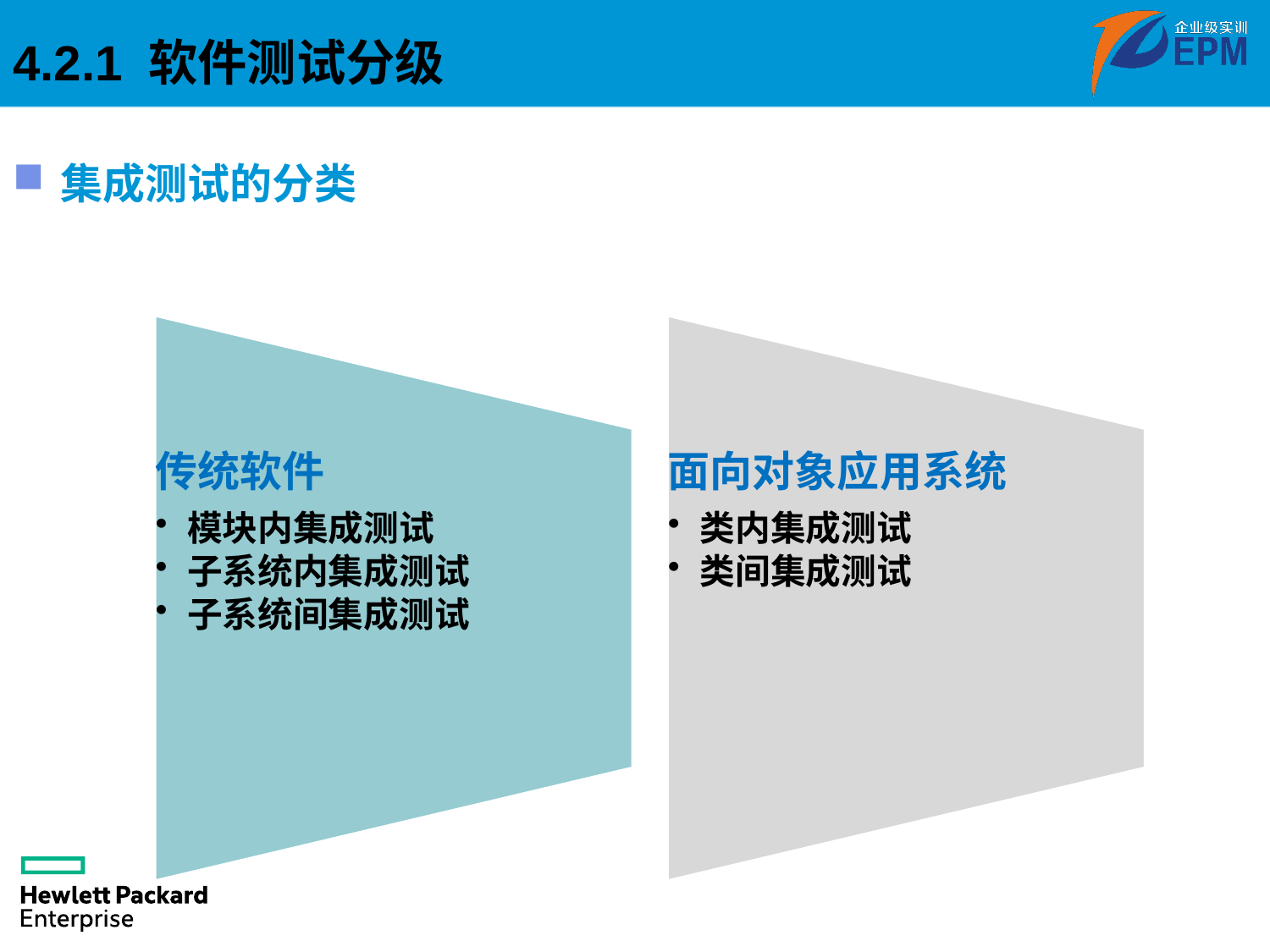

4.2.1 软件测试分级
集成测试的分类

传统软件
模块内集成测试
子系统内集成测试
子系统间集成测试
面向对象应用系统
类内集成测试
类间集成测试